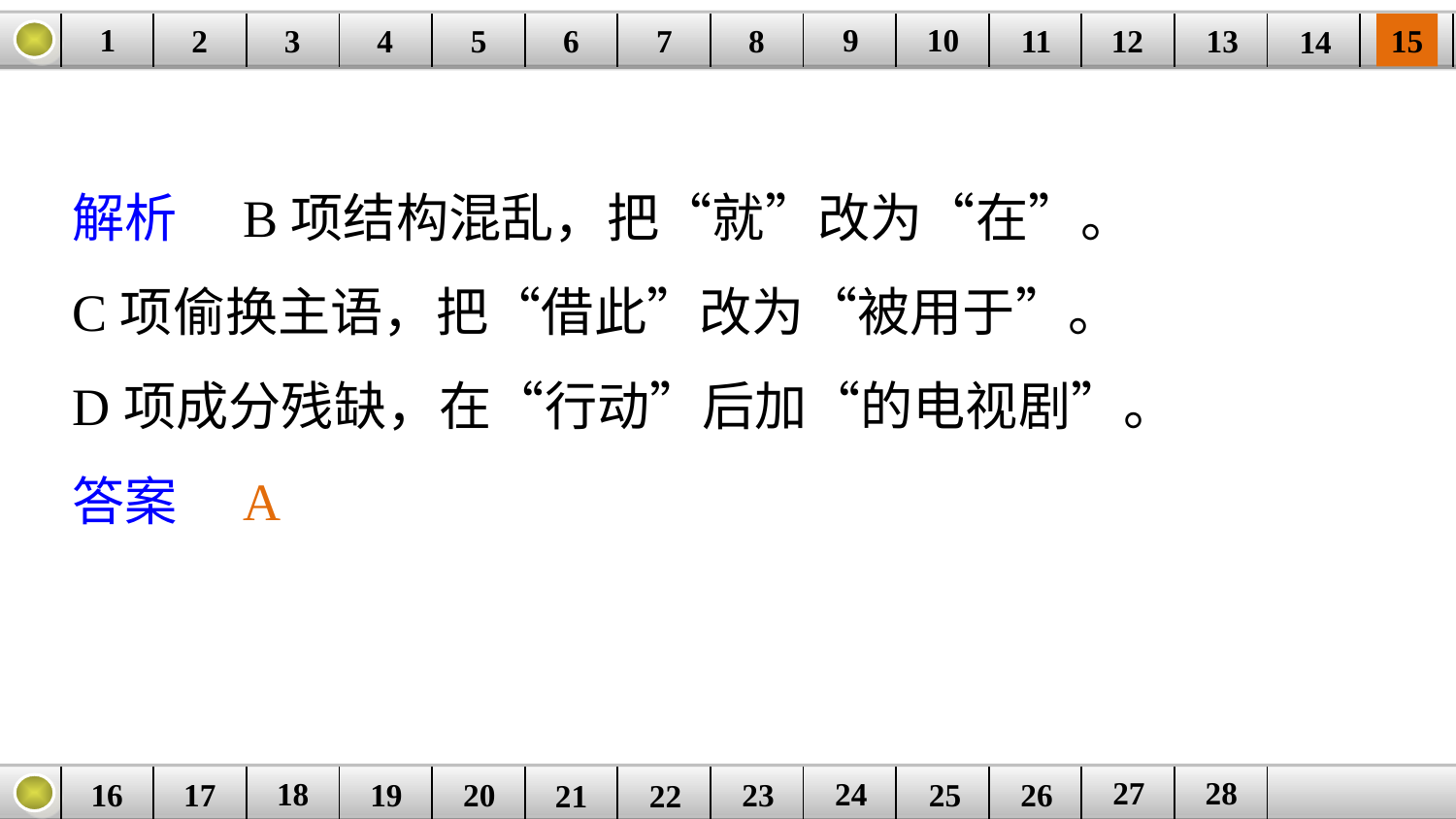

9
10
1
3
4
5
6
8
11
2
12
15
|  |  |  |  |  |  |  |  |  |  |  |  |  |  |  |
| --- | --- | --- | --- | --- | --- | --- | --- | --- | --- | --- | --- | --- | --- | --- |
7
13
14

解析　B项结构混乱，把“就”改为“在”。
C项偷换主语，把“借此”改为“被用于”。
D项成分残缺，在“行动”后加“的电视剧”。
答案　A

27
28
18
24
16
25
26
|  |  |  |  |  |  |  |  |  |  |  |  |  |
| --- | --- | --- | --- | --- | --- | --- | --- | --- | --- | --- | --- | --- |
23
17
19
20
21
22